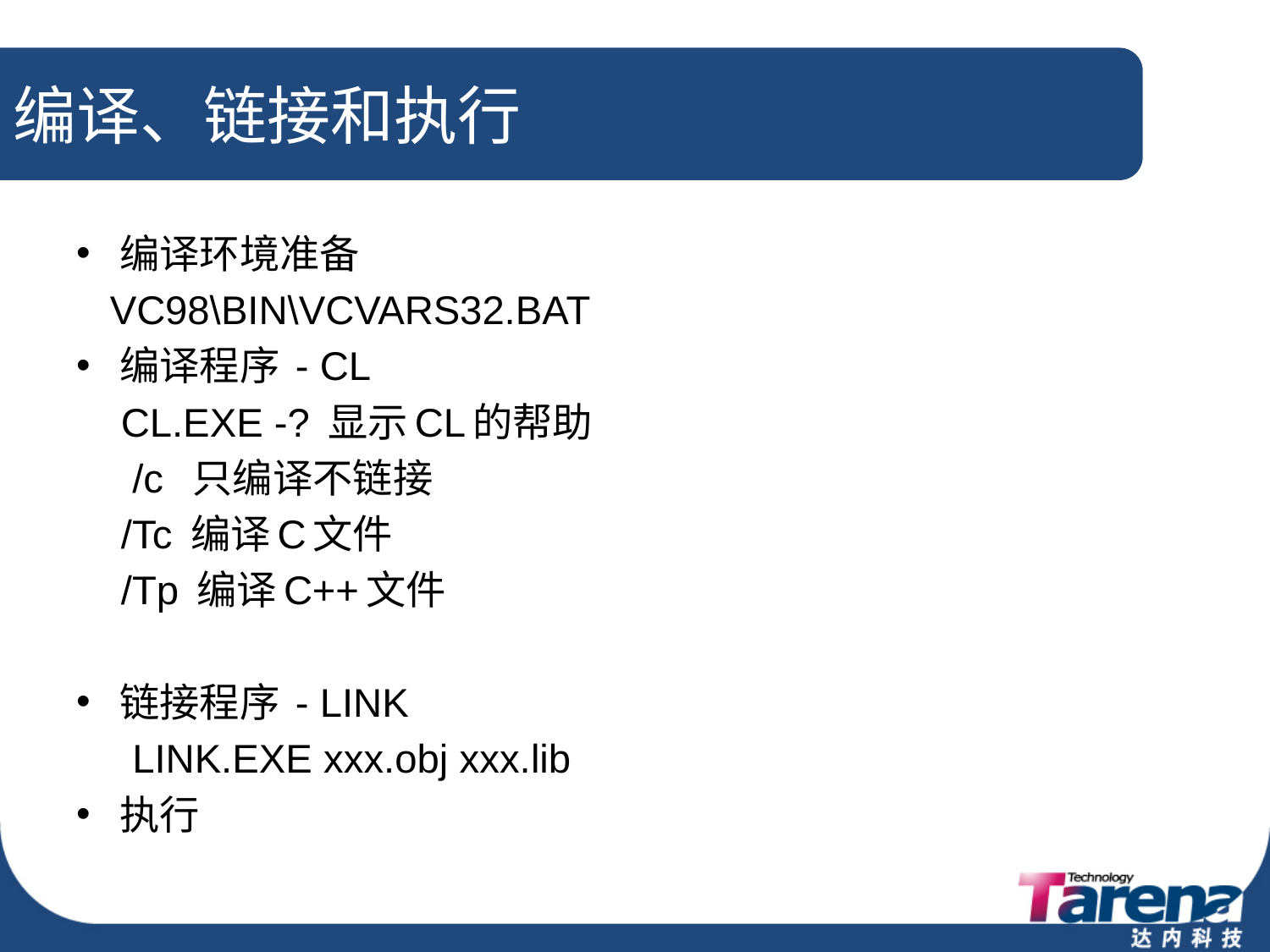

# 编译、链接和执行
编译环境准备
   VC98\BIN\VCVARS32.BAT
编译程序 - CL
    CL.EXE -? 显示CL的帮助
     /c  只编译不链接
    /Tc 编译C文件
    /Tp 编译C++文件

链接程序 - LINK
     LINK.EXE xxx.obj xxx.lib
执行